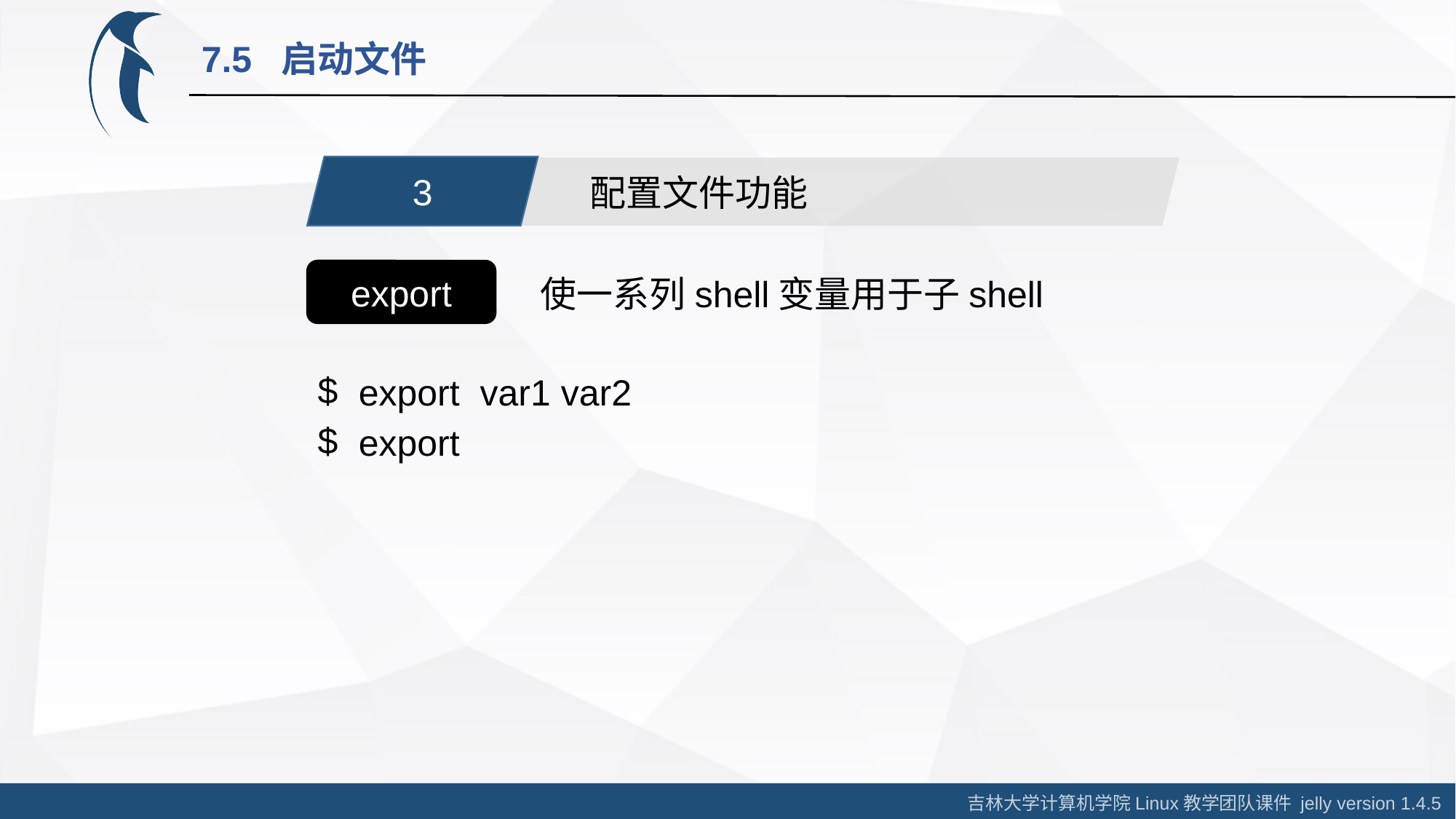

7.5  启动文件
3
配置文件功能
使一系列shell变量用于子shell
export
export  var1 var2
export